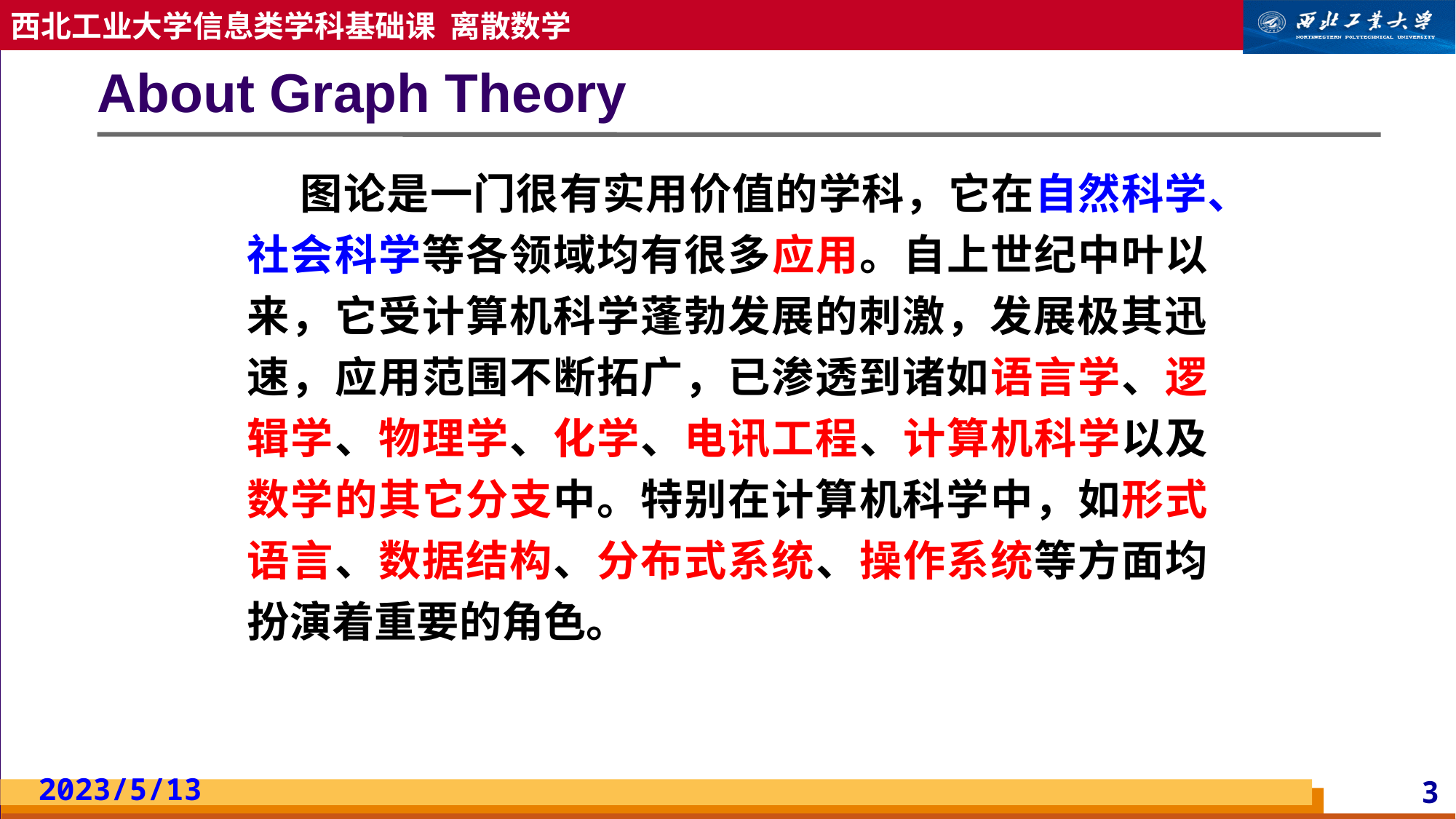

# About Graph Theory
    图论是一门很有实用价值的学科，它在自然科学、社会科学等各领域均有很多应用。自上世纪中叶以来，它受计算机科学蓬勃发展的刺激，发展极其迅速，应用范围不断拓广，已渗透到诸如语言学、逻辑学、物理学、化学、电讯工程、计算机科学以及数学的其它分支中。特别在计算机科学中，如形式语言、数据结构、分布式系统、操作系统等方面均扮演着重要的角色。
2023/5/13